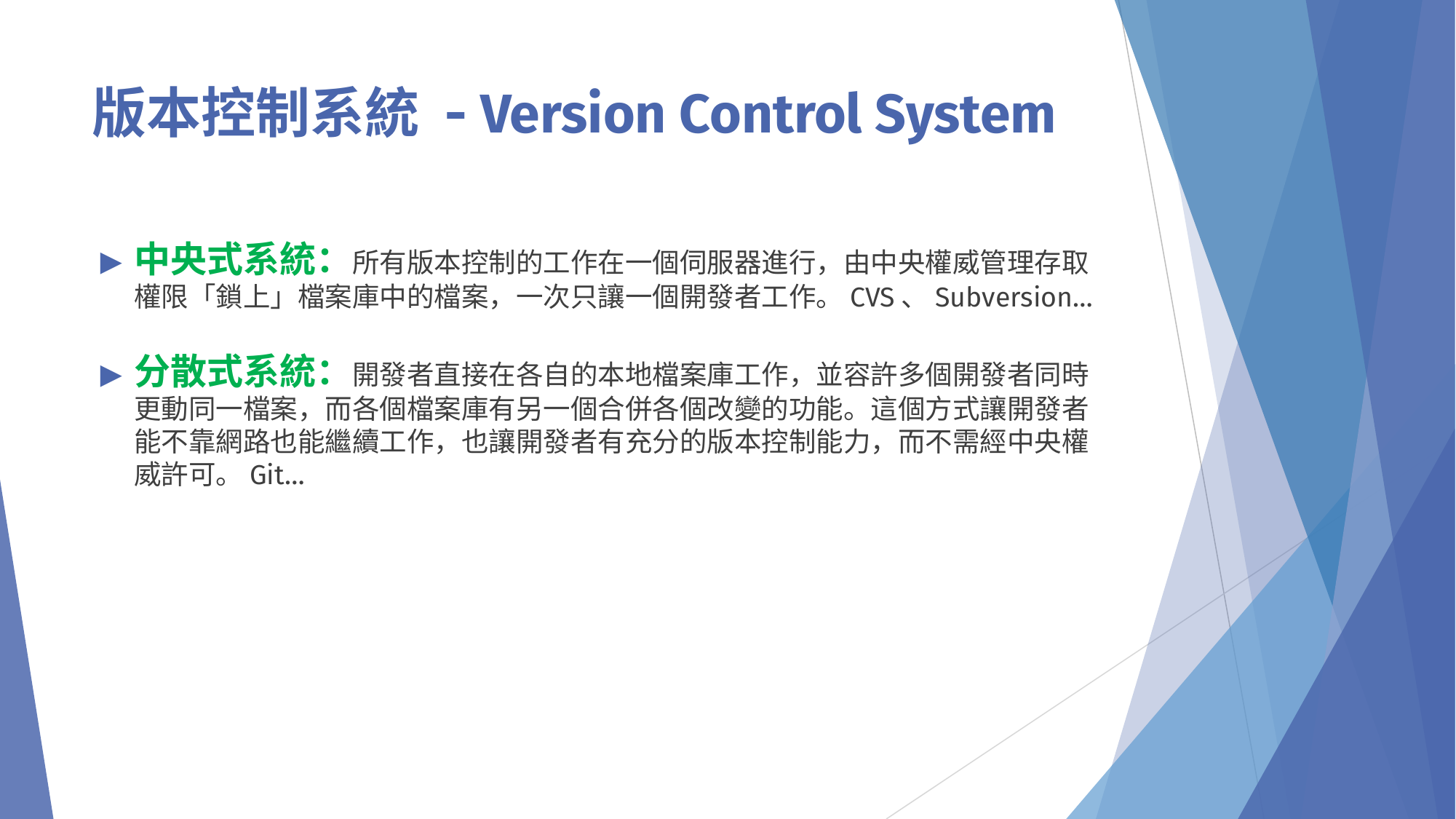

# 版本控制系統 - Version Control System
中央式系統：所有版本控制的工作在一個伺服器進行，由中央權威管理存取權限「鎖上」檔案庫中的檔案，一次只讓一個開發者工作。CVS、Subversion…

分散式系統：開發者直接在各自的本地檔案庫工作，並容許多個開發者同時更動同一檔案，而各個檔案庫有另一個合併各個改變的功能。這個方式讓開發者能不靠網路也能繼續工作，也讓開發者有充分的版本控制能力，而不需經中央權威許可。Git…